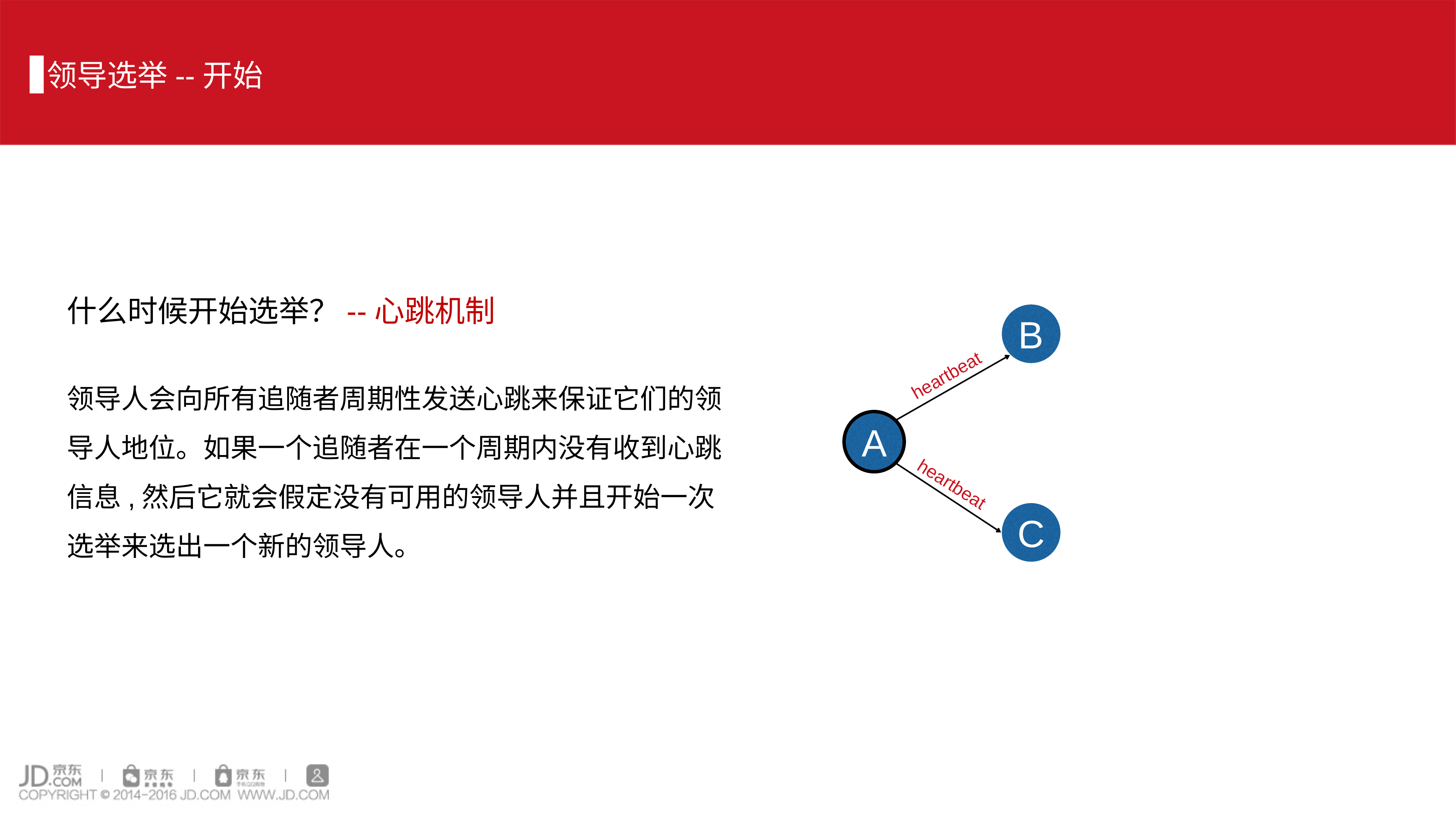

领导选举--开始

什么时候开始选举？--心跳机制

B
heartbeat
领导人会向所有追随者周期性发送心跳来保证它们的领导人地位。如果一个追随者在一个周期内没有收到心跳信息,然后它就会假定没有可用的领导人并且开始一次选举来选出一个新的领导人。

A
heartbeat

C